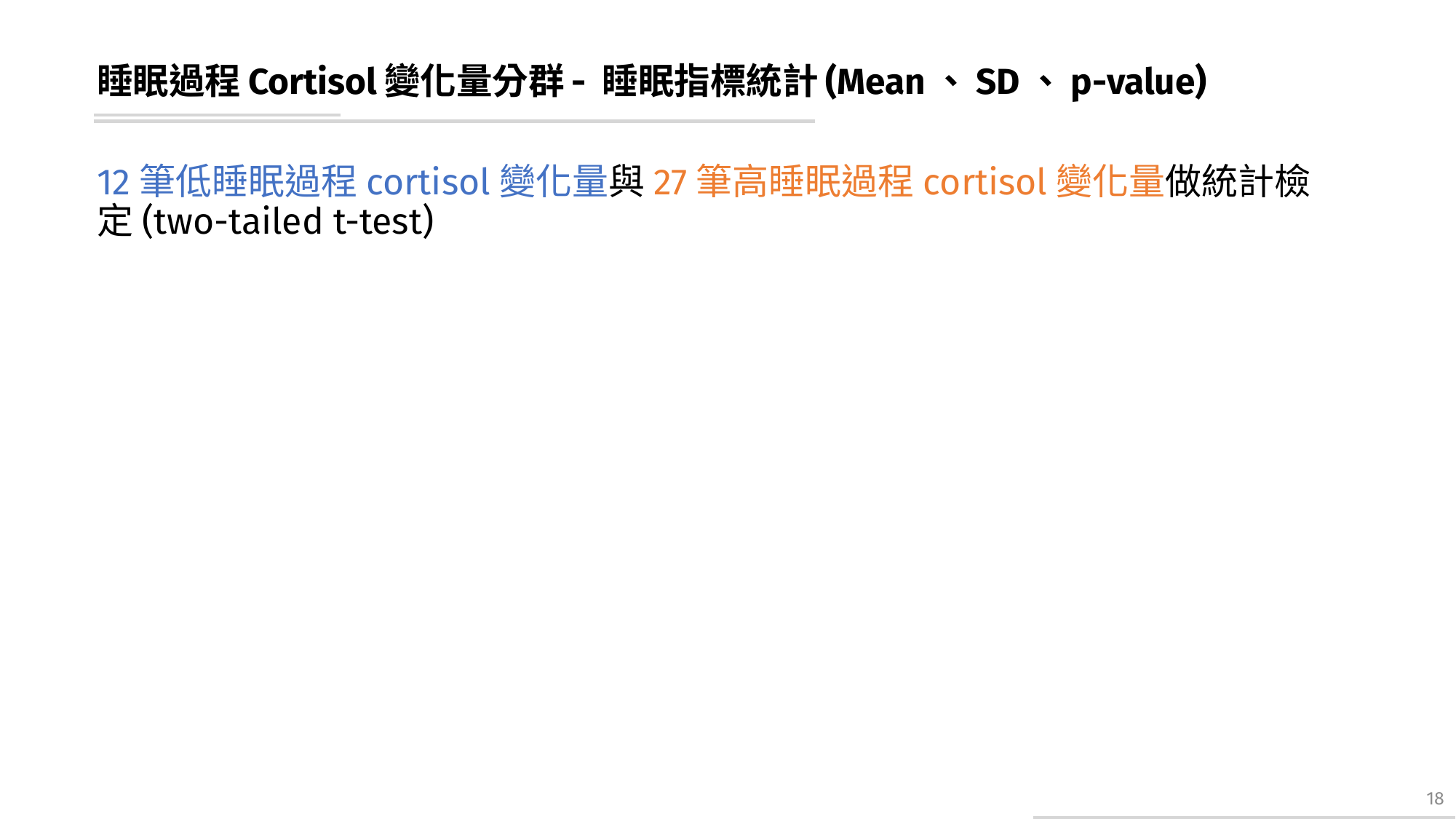

# 睡眠過程Cortisol變化量分群- 睡眠指標統計(Mean、SD、p-value)
12筆低睡眠過程cortisol變化量與27筆高睡眠過程cortisol變化量做統計檢定(two-tailed t-test)
18